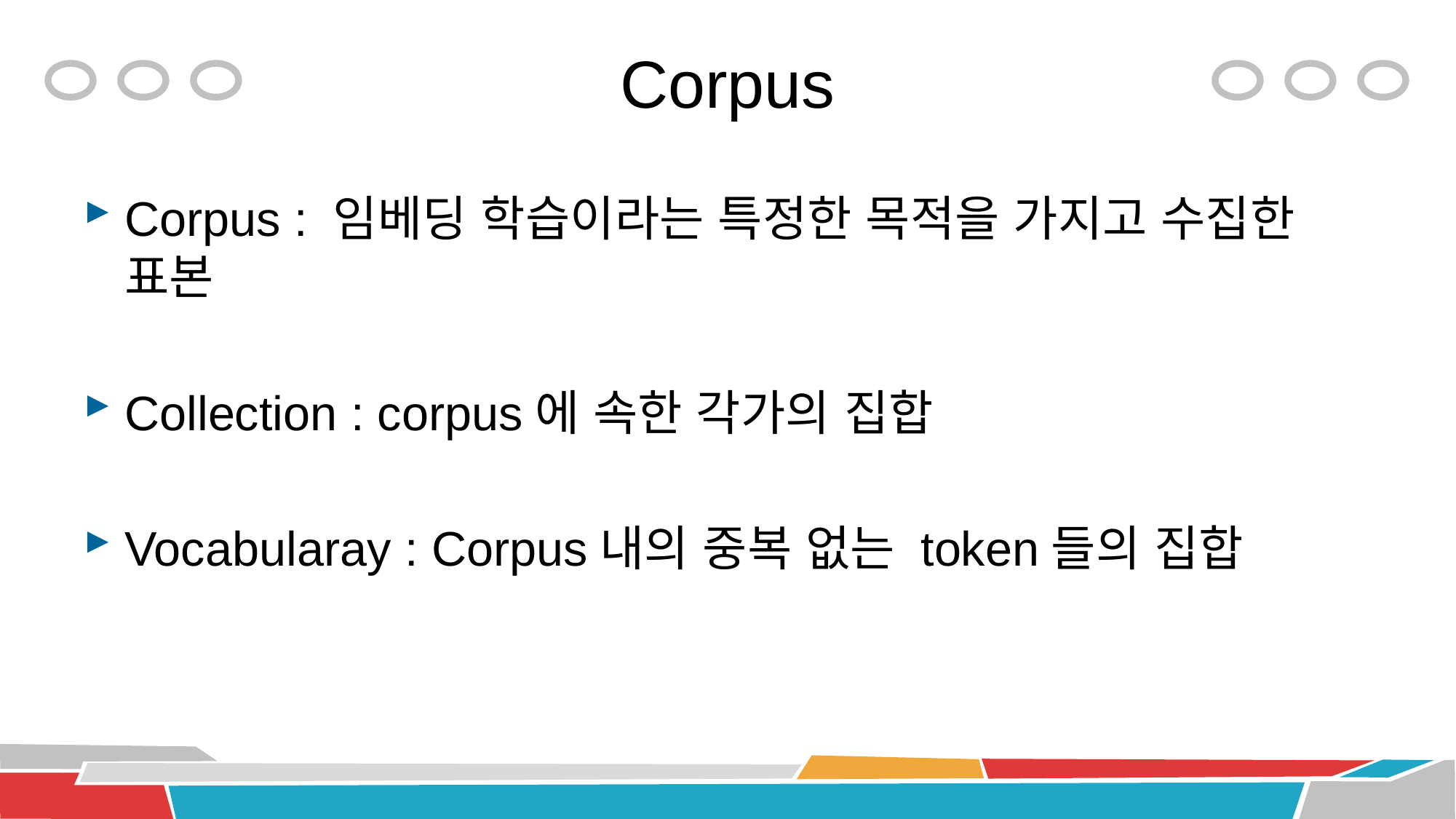

# Corpus
Corpus : 임베딩 학습이라는 특정한 목적을 가지고 수집한 표본

Collection : corpus에 속한 각가의 집합

Vocabularay : Corpus내의 중복 없는 token들의 집합